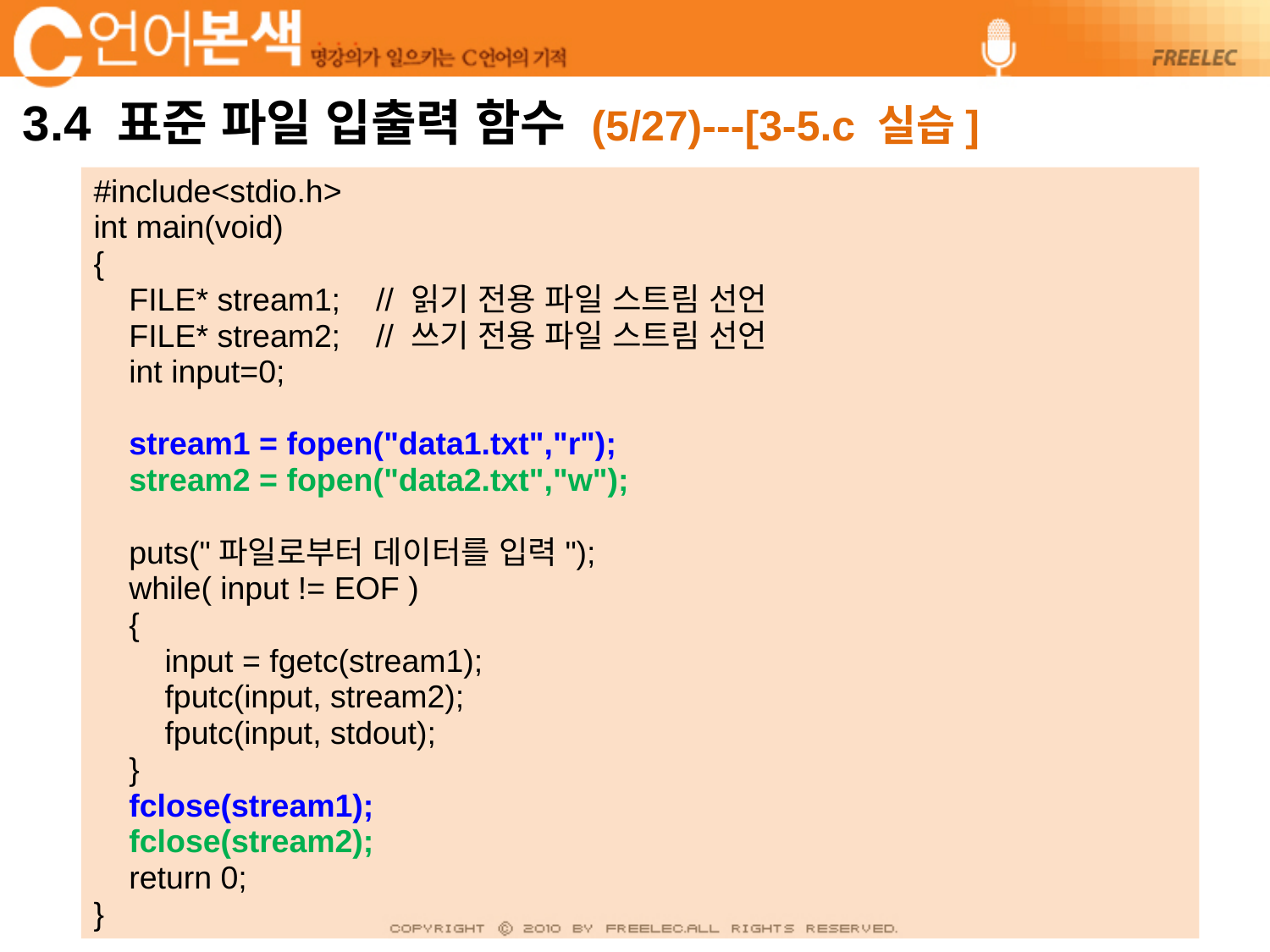

# 3.4 표준 파일 입출력 함수 (5/27)---[3-5.c 실습]
#include<stdio.h>
int main(void)
{
    FILE* stream1;    // 읽기 전용 파일 스트림 선언
    FILE* stream2;    // 쓰기 전용 파일 스트림 선언
    int input=0;

    stream1 = fopen("data1.txt","r");
    stream2 = fopen("data2.txt","w");

    puts("파일로부터 데이터를 입력");
    while( input != EOF )
    {
        input = fgetc(stream1);
        fputc(input, stream2);
        fputc(input, stdout);
    }
    fclose(stream1);
    fclose(stream2);
    return 0;
}